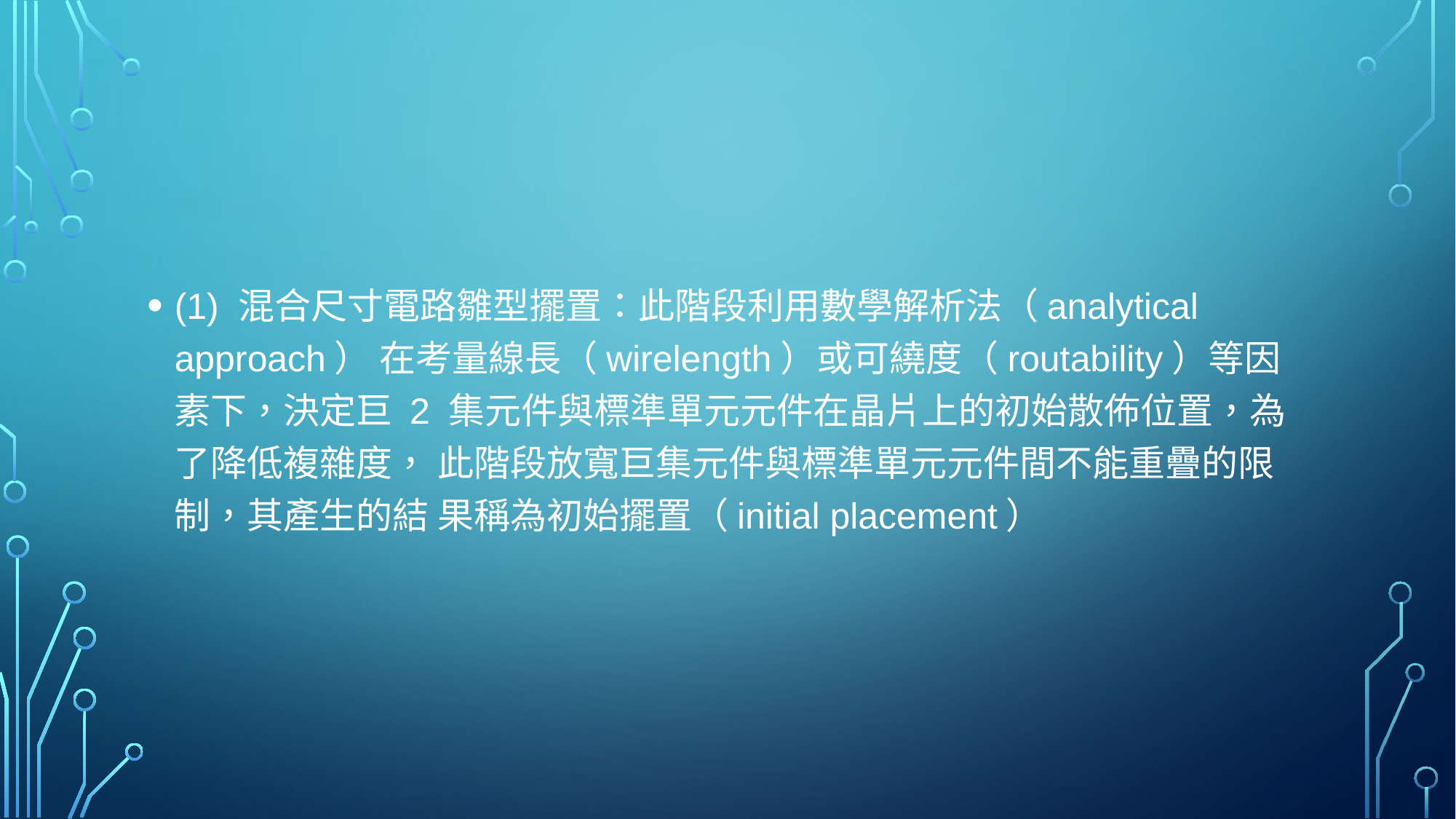

#
(1) 混合尺寸電路雛型擺置：此階段利用數學解析法（analytical approach） 在考量線長（wirelength）或可繞度（routability）等因素下，決定巨 2 集元件與標準單元元件在晶片上的初始散佈位置，為了降低複雜度， 此階段放寬巨集元件與標準單元元件間不能重疊的限制，其產生的結 果稱為初始擺置（initial placement）